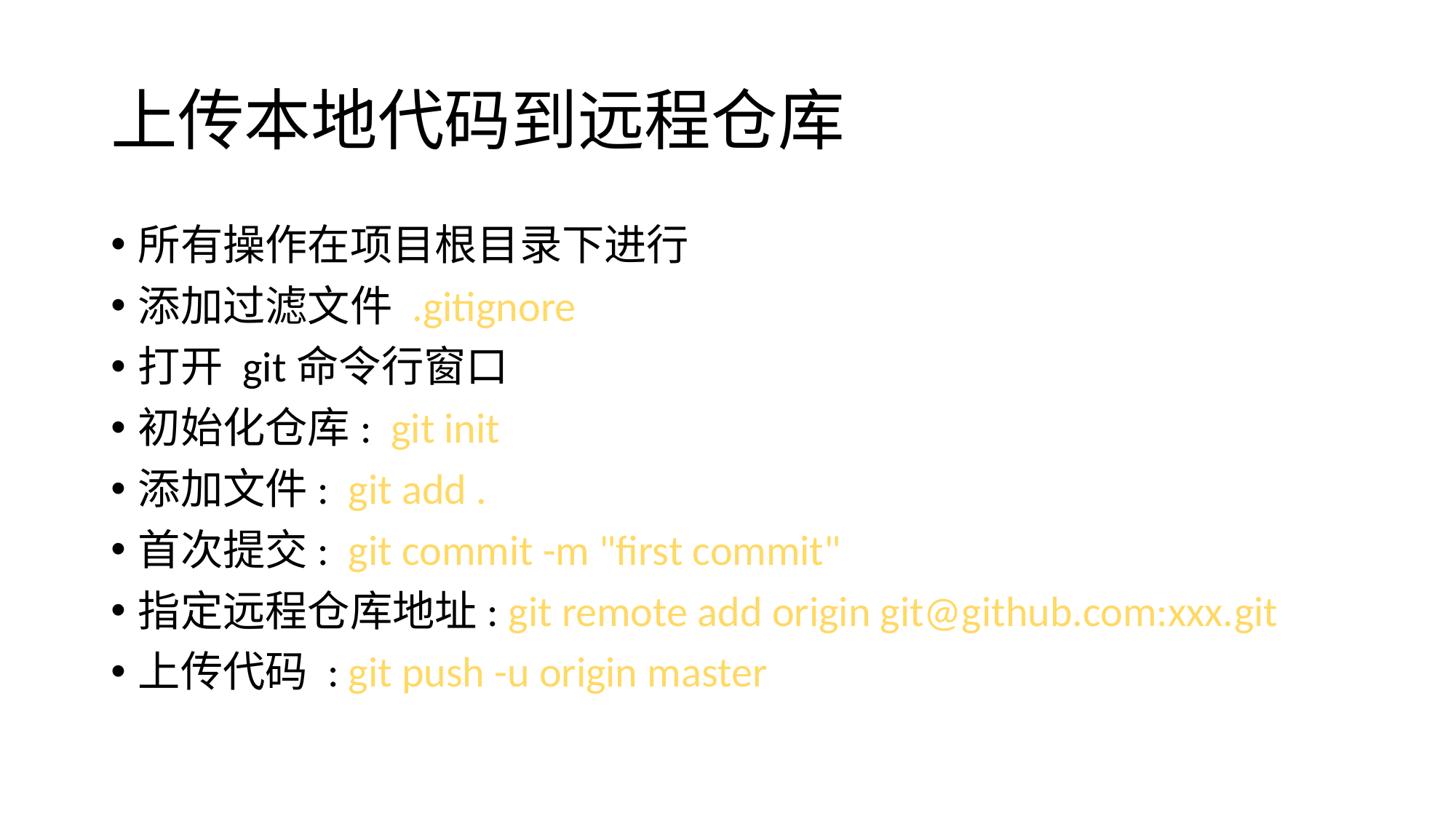

# 上传本地代码到远程仓库
所有操作在项目根目录下进行
添加过滤文件 .gitignore
打开 git命令行窗口
初始化仓库:  git init
添加文件:  git add .
首次提交:  git commit -m "first commit"
指定远程仓库地址: git remote add origin git@github.com:xxx.git
上传代码 : git push -u origin master